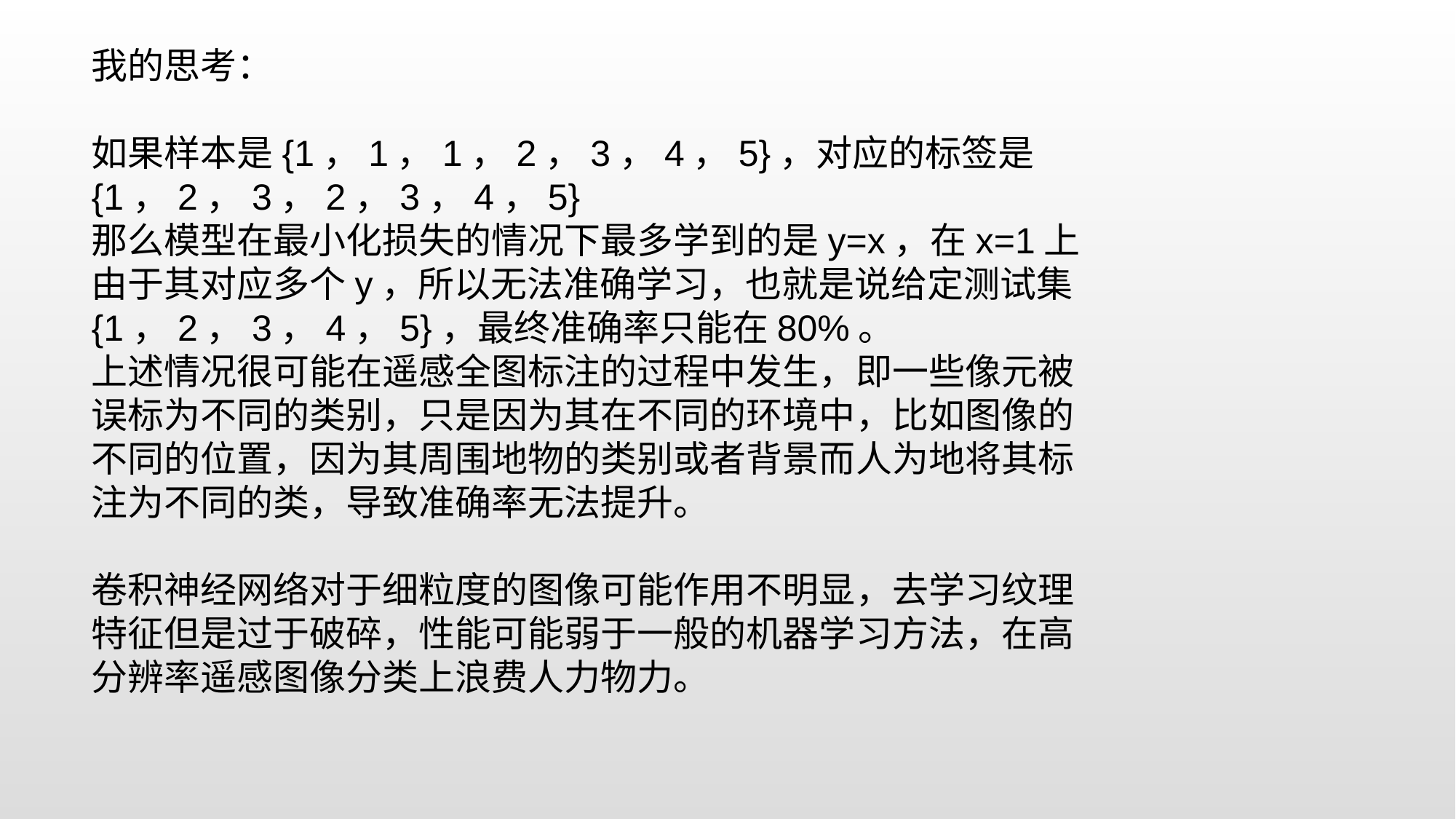

我的思考：

如果样本是{1，1，1，2，3，4，5}，对应的标签是{1，2，3，2，3，4，5}
那么模型在最小化损失的情况下最多学到的是y=x，在x=1上由于其对应多个y，所以无法准确学习，也就是说给定测试集{1，2，3，4，5}，最终准确率只能在80%。
上述情况很可能在遥感全图标注的过程中发生，即一些像元被误标为不同的类别，只是因为其在不同的环境中，比如图像的不同的位置，因为其周围地物的类别或者背景而人为地将其标注为不同的类，导致准确率无法提升。

卷积神经网络对于细粒度的图像可能作用不明显，去学习纹理特征但是过于破碎，性能可能弱于一般的机器学习方法，在高分辨率遥感图像分类上浪费人力物力。